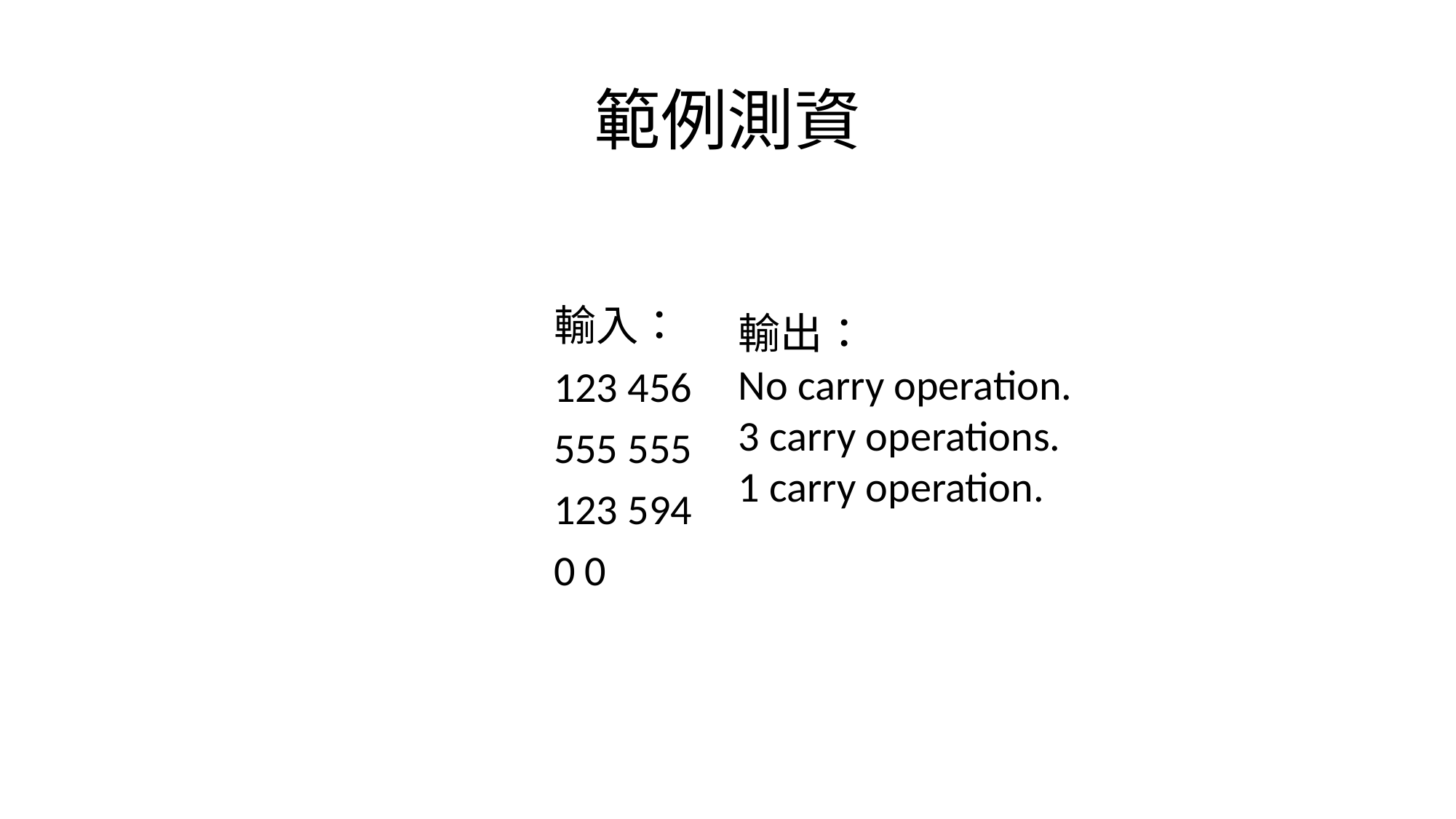

# 範例測資
輸入：
123 456
555 555
123 594
0 0
輸出：
No carry operation.
3 carry operations.
1 carry operation.